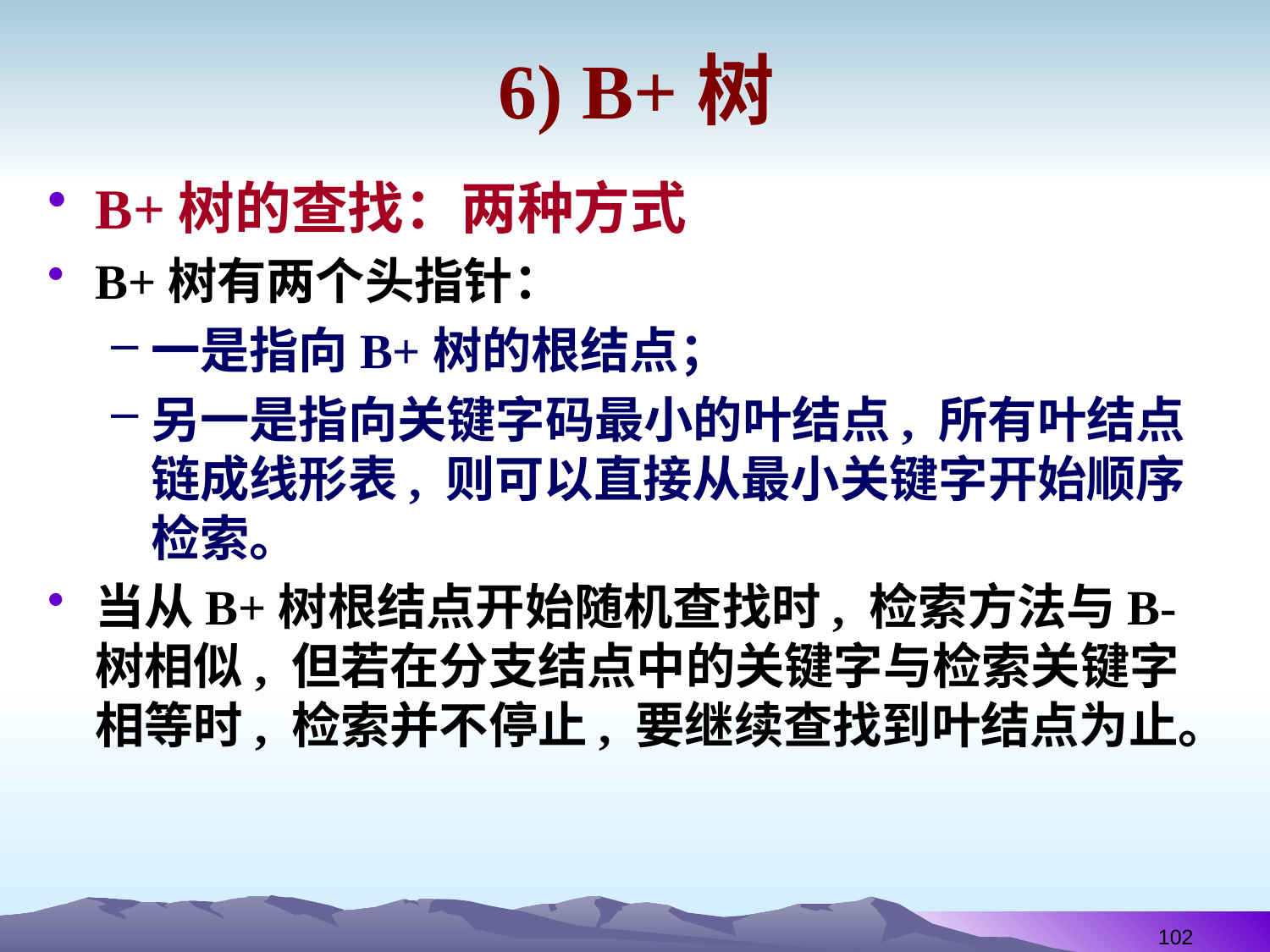

# 6) B+树
B+树的查找：两种方式
B+树有两个头指针：
一是指向B+树的根结点；
另一是指向关键字码最小的叶结点, 所有叶结点链成线形表, 则可以直接从最小关键字开始顺序检索。
当从B+树根结点开始随机查找时, 检索方法与B-树相似, 但若在分支结点中的关键字与检索关键字相等时, 检索并不停止, 要继续查找到叶结点为止。
102